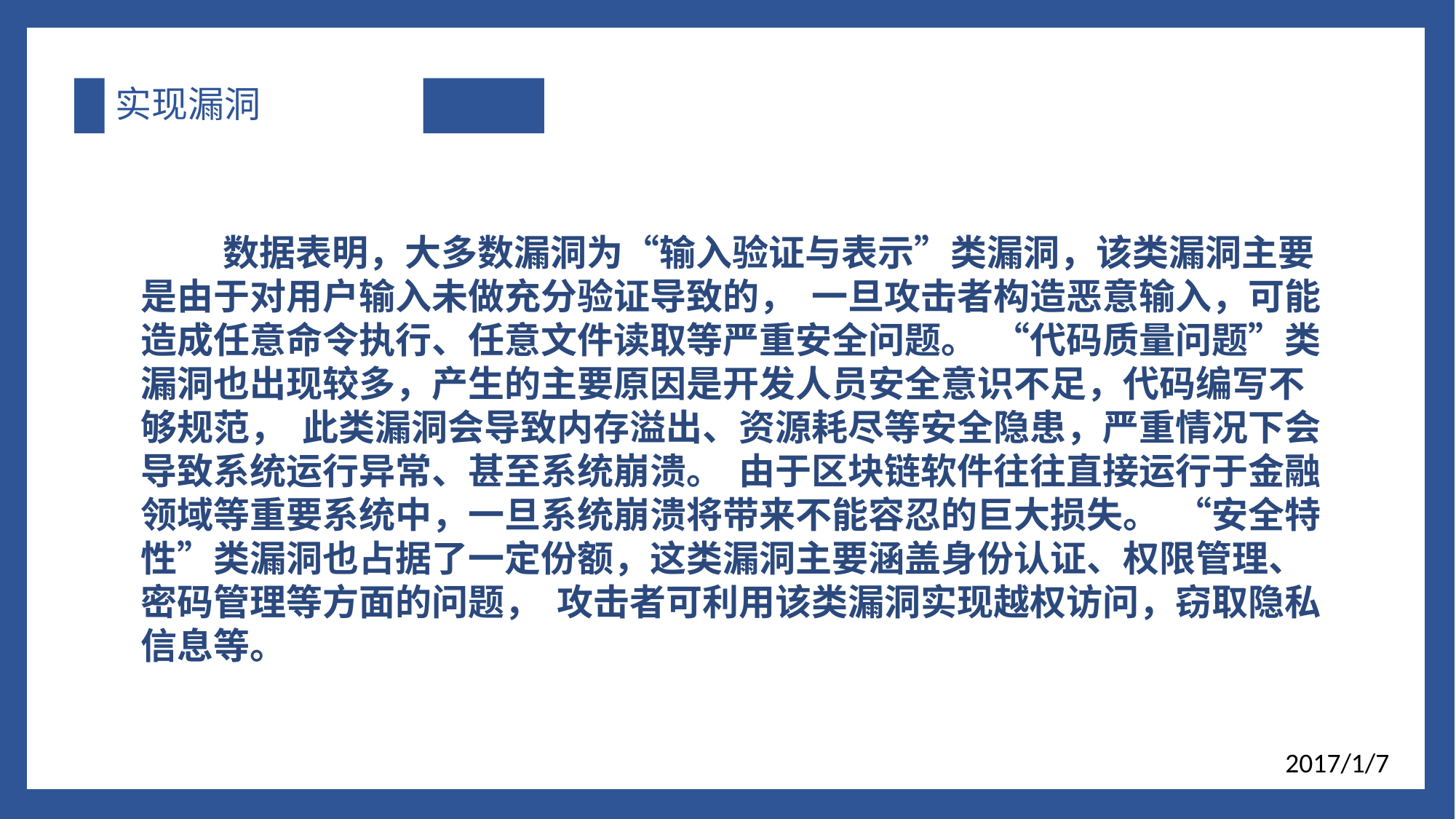

# 实现漏洞
         数据表明，大多数漏洞为“输入验证与表示”类漏洞，该类漏洞主要是由于对用户输入未做充分验证导致的，  一旦攻击者构造恶意输入，可能造成任意命令执行、任意文件读取等严重安全问题。  “代码质量问题”类漏洞也出现较多，产生的主要原因是开发人员安全意识不足，代码编写不够规范，  此类漏洞会导致内存溢出、资源耗尽等安全隐患，严重情况下会导致系统运行异常、甚至系统崩溃。  由于区块链软件往往直接运行于金融领域等重要系统中，一旦系统崩溃将带来不能容忍的巨大损失。  “安全特性”类漏洞也占据了一定份额，这类漏洞主要涵盖身份认证、权限管理、密码管理等方面的问题，  攻击者可利用该类漏洞实现越权访问，窃取隐私信息等。
2017/1/7